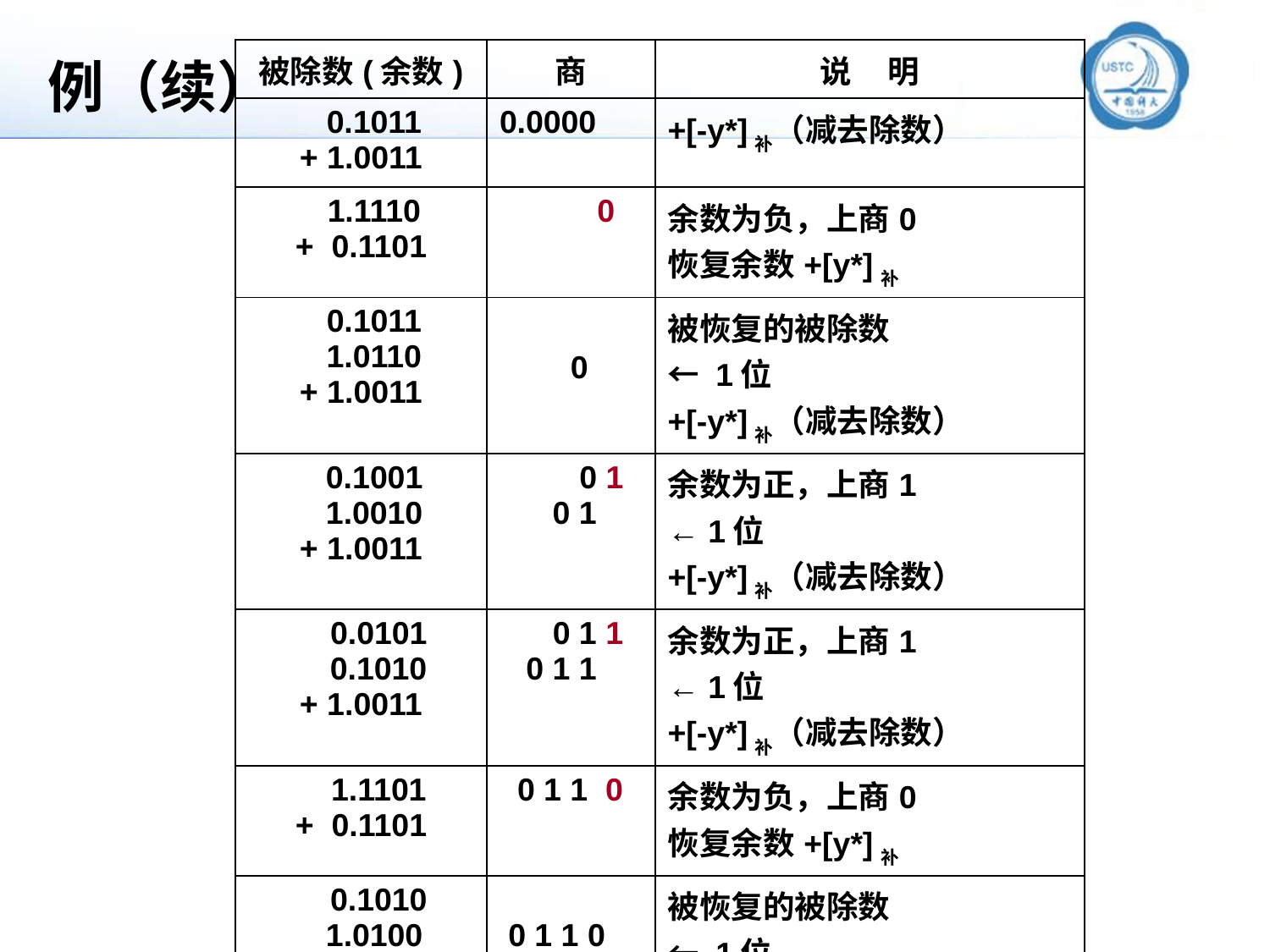

# 例（续）
| 被除数(余数) | 商 | 说     明 |
| --- | --- | --- |
| 0.1011 + 1.0011 | 0.0000 | +[-y\*]补（减去除数） |
| 1.1110 + 0.1101 | 0 | 余数为负，上商0 恢复余数+[y\*]补 |
| 0.1011 1.0110 + 1.0011 | 0 | 被恢复的被除数 ← 1位 +[-y\*]补（减去除数） |
| 0.1001 1.0010 + 1.0011 | 0 1      0 1 | 余数为正，上商1 ← 1位 +[-y\*]补（减去除数） |
| 0.0101 0.1010 + 1.0011 | 0 1 1    0 1 1 | 余数为正，上商1 ← 1位 +[-y\*]补（减去除数） |
| 1.1101 + 0.1101 | 0 1 1 0 | 余数为负，上商0 恢复余数+[y\*]补 |
| 0.1010 1.0100 + 1.0011 | 0 1 1 0 | 被恢复的被除数 ← 1位 +[-y\*]补（减去除数） |
| 0.0111 | 0 1 1 0 1 | 余数为正，上商1 |